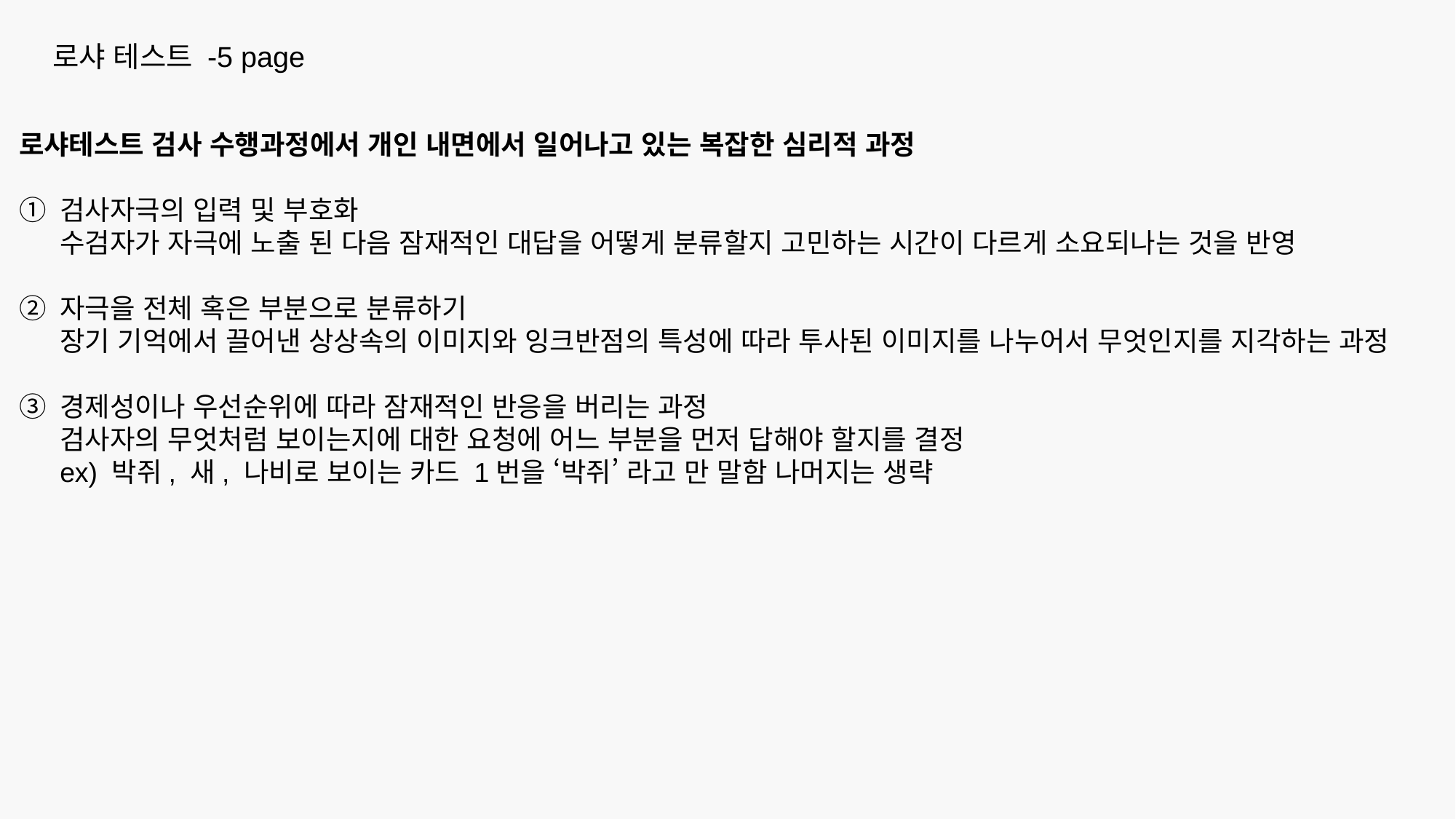

로샤 테스트 -5 page
로샤테스트 검사 수행과정에서 개인 내면에서 일어나고 있는 복잡한 심리적 과정

검사자극의 입력 및 부호화
수검자가 자극에 노출 된 다음 잠재적인 대답을 어떻게 분류할지 고민하는 시간이 다르게 소요되나는 것을 반영

자극을 전체 혹은 부분으로 분류하기
장기 기억에서 끌어낸 상상속의 이미지와 잉크반점의 특성에 따라 투사된 이미지를 나누어서 무엇인지를 지각하는 과정

경제성이나 우선순위에 따라 잠재적인 반응을 버리는 과정
검사자의 무엇처럼 보이는지에 대한 요청에 어느 부분을 먼저 답해야 할지를 결정
ex) 박쥐, 새, 나비로 보이는 카드 1번을 ‘박쥐’ 라고 만 말함 나머지는 생략